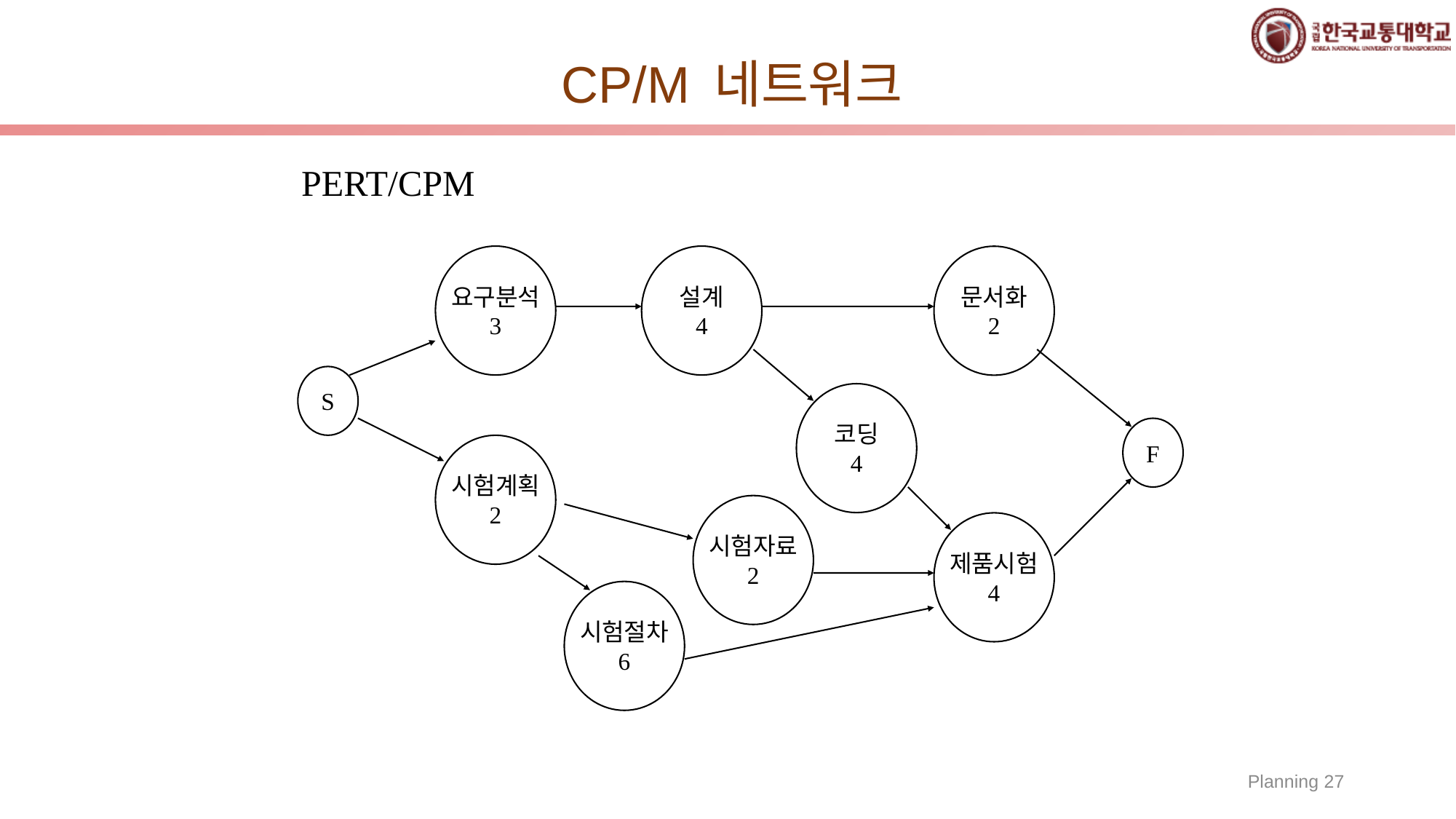

# CP/M 네트워크
PERT/CPM
요구분석
3
설계
4
문서화
2

S
코딩
4

F
시험계획
2

시험자료
2

제품시험
4

시험절차
6

Planning 27